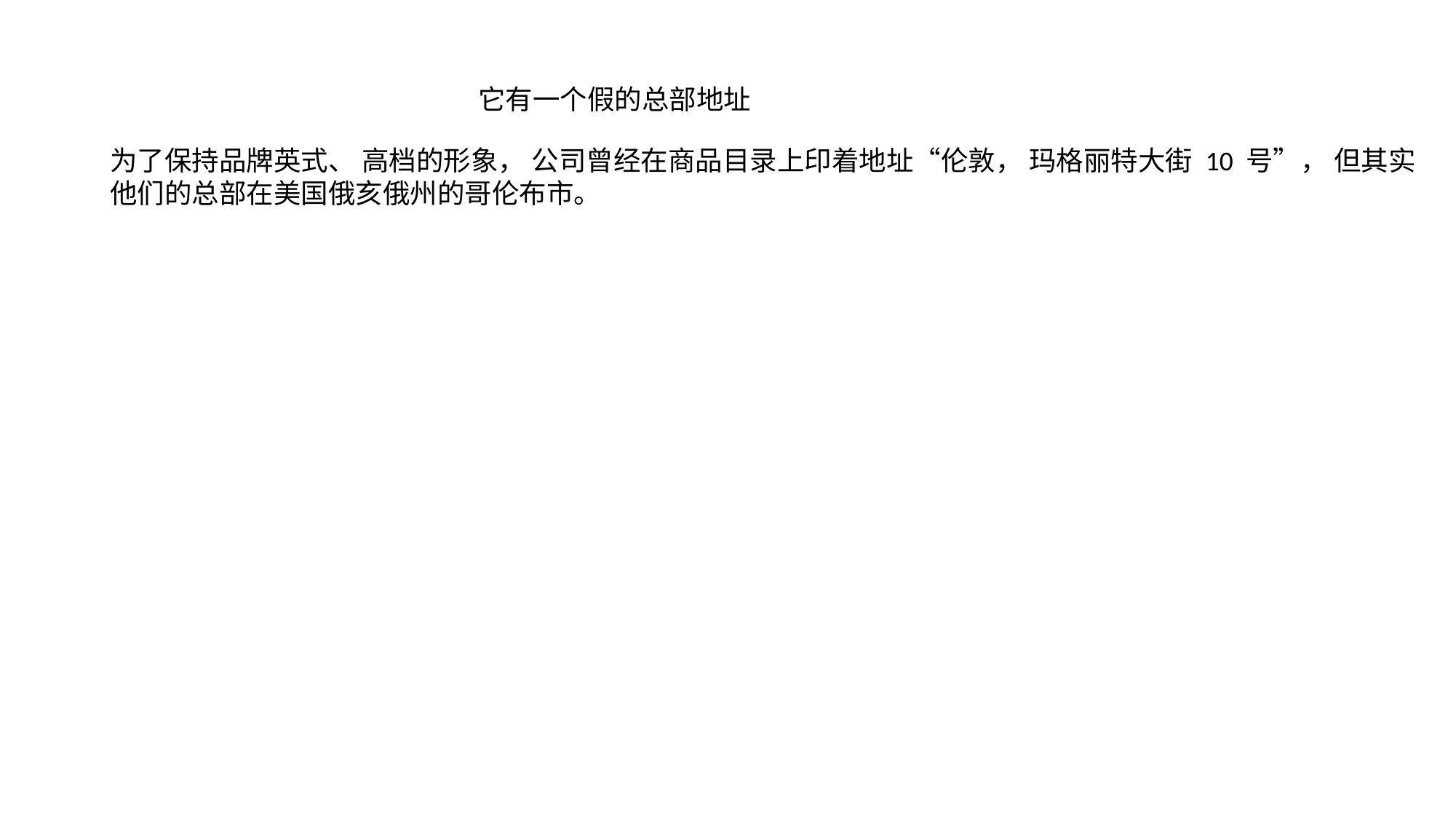

它有一个假的总部地址
为了保持品牌英式、 高档的形象， 公司曾经在商品目录上印着地址“伦敦， 玛格丽特大街 10 号”， 但其实他们的总部在美国俄亥俄州的哥伦布市。